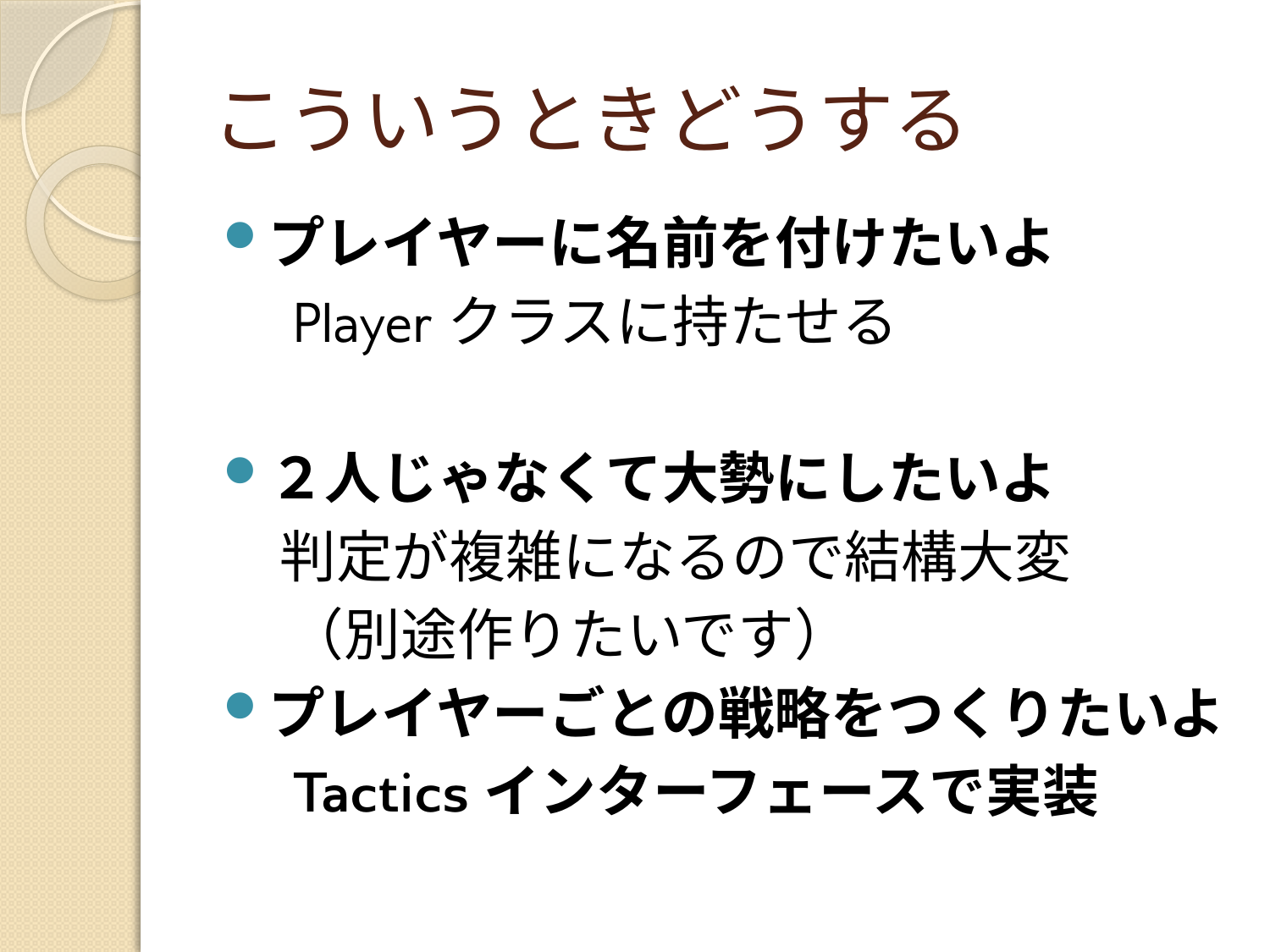

# こういうときどうする
プレイヤーに名前を付けたいよ
　Playerクラスに持たせる

２人じゃなくて大勢にしたいよ
　判定が複雑になるので結構大変
    （別途作りたいです）
プレイヤーごとの戦略をつくりたいよ
　Tacticsインターフェースで実装